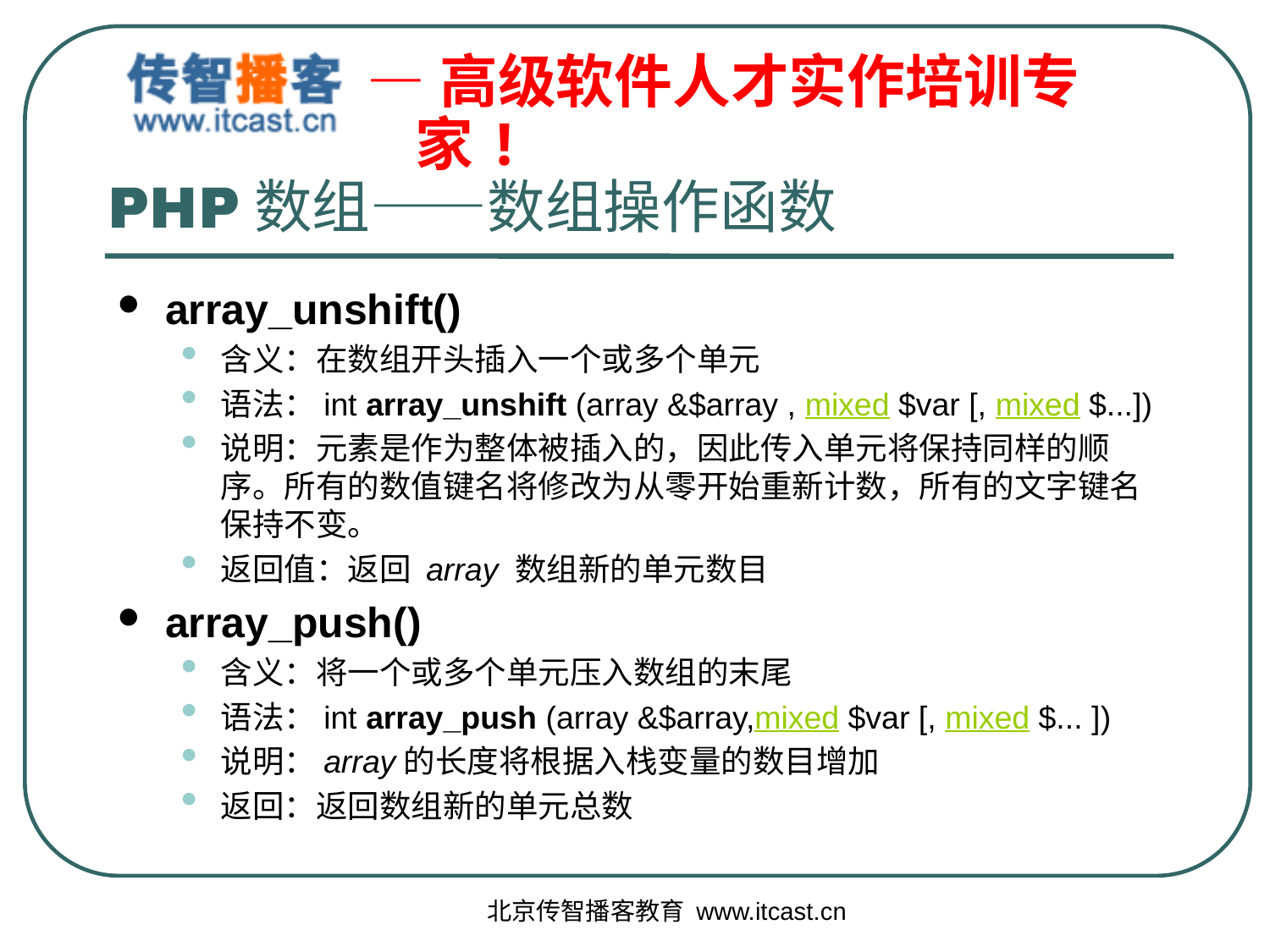

# PHP数组——数组操作函数
array_unshift()
含义：在数组开头插入一个或多个单元
语法：int array_unshift (array &$array , mixed $var [, mixed $...])
说明：元素是作为整体被插入的，因此传入单元将保持同样的顺序。所有的数值键名将修改为从零开始重新计数，所有的文字键名保持不变。
返回值：返回 array 数组新的单元数目
array_push()
含义：将一个或多个单元压入数组的末尾
语法：int array_push (array &$array,mixed $var [, mixed $... ])
说明：array的长度将根据入栈变量的数目增加
返回：返回数组新的单元总数